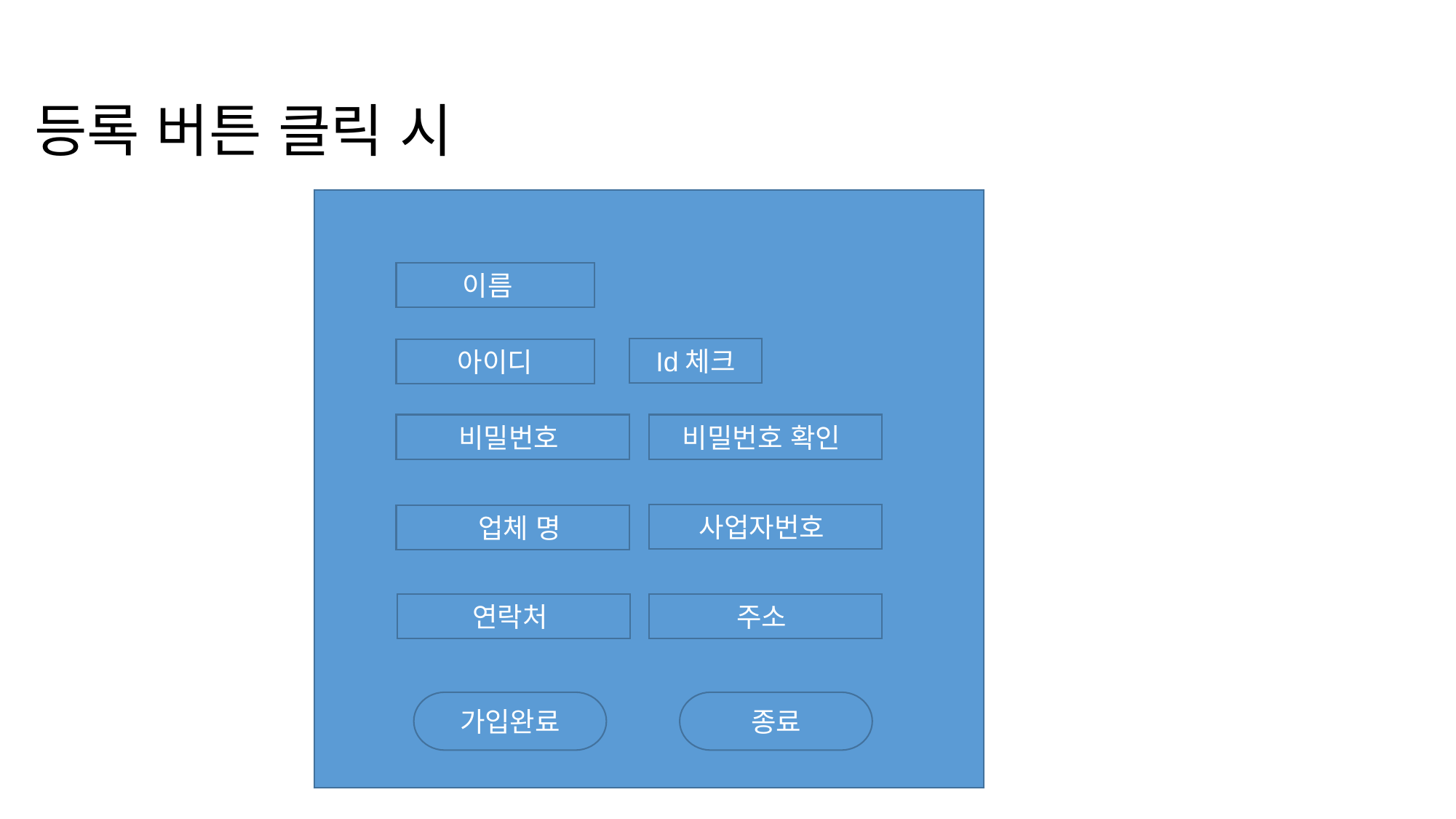

# 등록 버튼 클릭 시

이름
Id체크
아이디
비밀번호
비밀번호 확인
사업자번호
 업체 명
연락처
주소
가입완료
종료